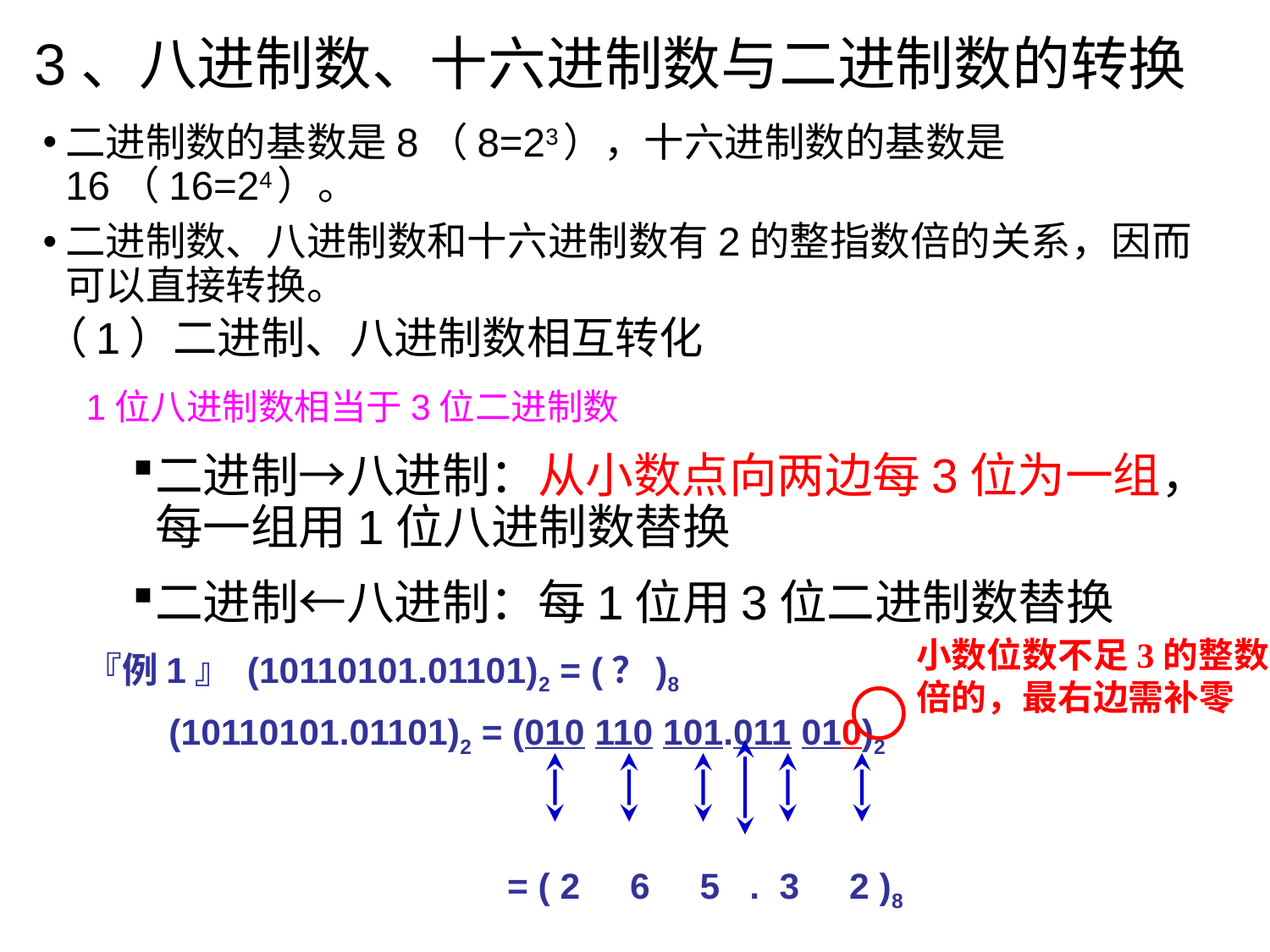

# 3、八进制数、十六进制数与二进制数的转换
二进制数的基数是8（8=23），十六进制数的基数是16（16=24）。
二进制数、八进制数和十六进制数有2的整指数倍的关系，因而可以直接转换。
（1）二进制、八进制数相互转化
1位八进制数相当于3位二进制数
二进制→八进制：从小数点向两边每3位为一组，每一组用1位八进制数替换
二进制←八进制：每1位用3位二进制数替换
『例1』 (10110101.01101)2 = (？)8
	      (10110101.01101)2 = (010 110 101.011 010)2

                                      	   = ( 2     6     5   .  3     2 )8

小数位数不足3的整数倍的，最右边需补零